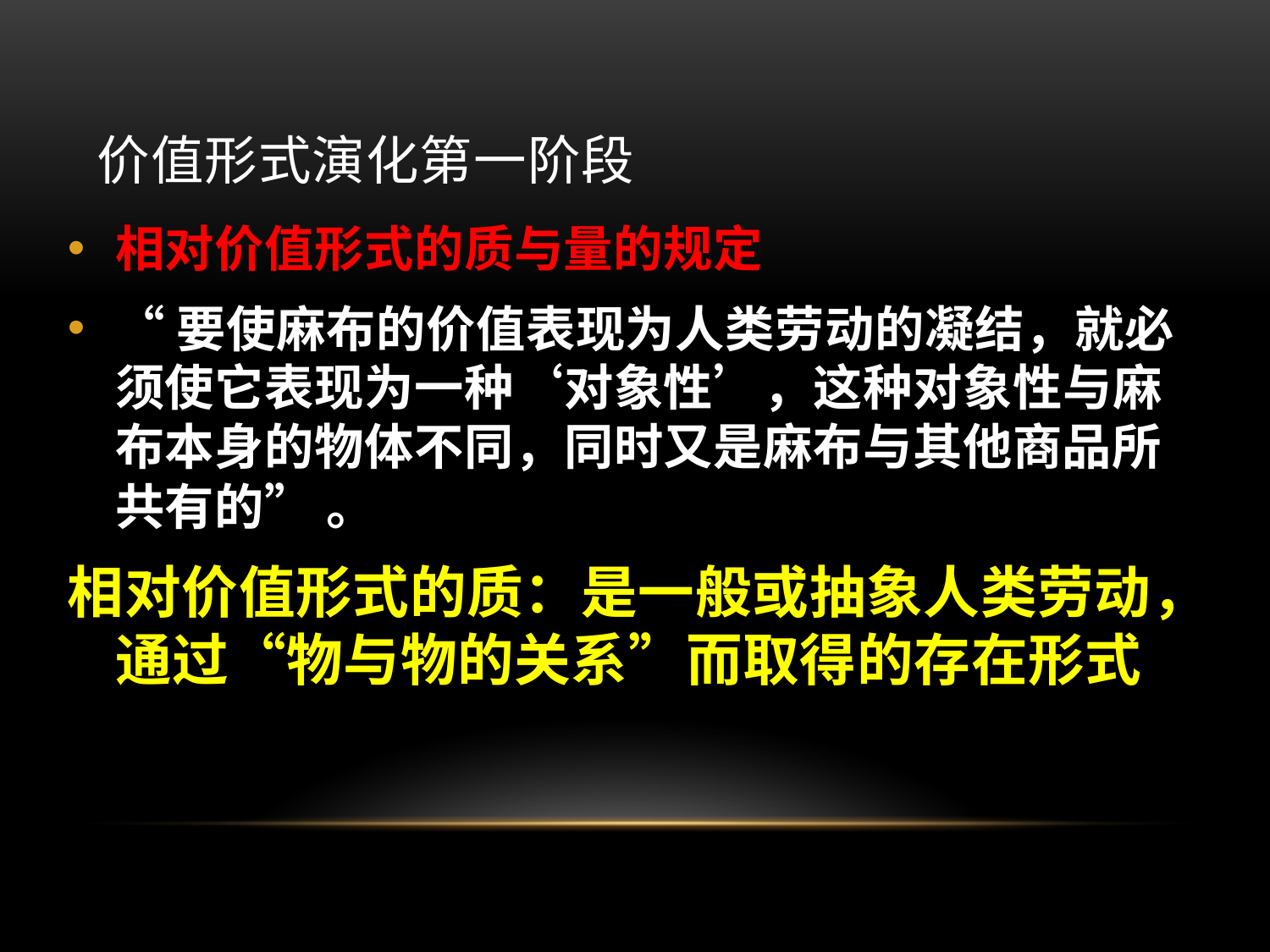

价值形式演化第一阶段
相对价值形式的质与量的规定
“要使麻布的价值表现为人类劳动的凝结，就必须使它表现为一种‘对象性’，这种对象性与麻布本身的物体不同，同时又是麻布与其他商品所共有的” 。
相对价值形式的质：是一般或抽象人类劳动，通过“物与物的关系”而取得的存在形式